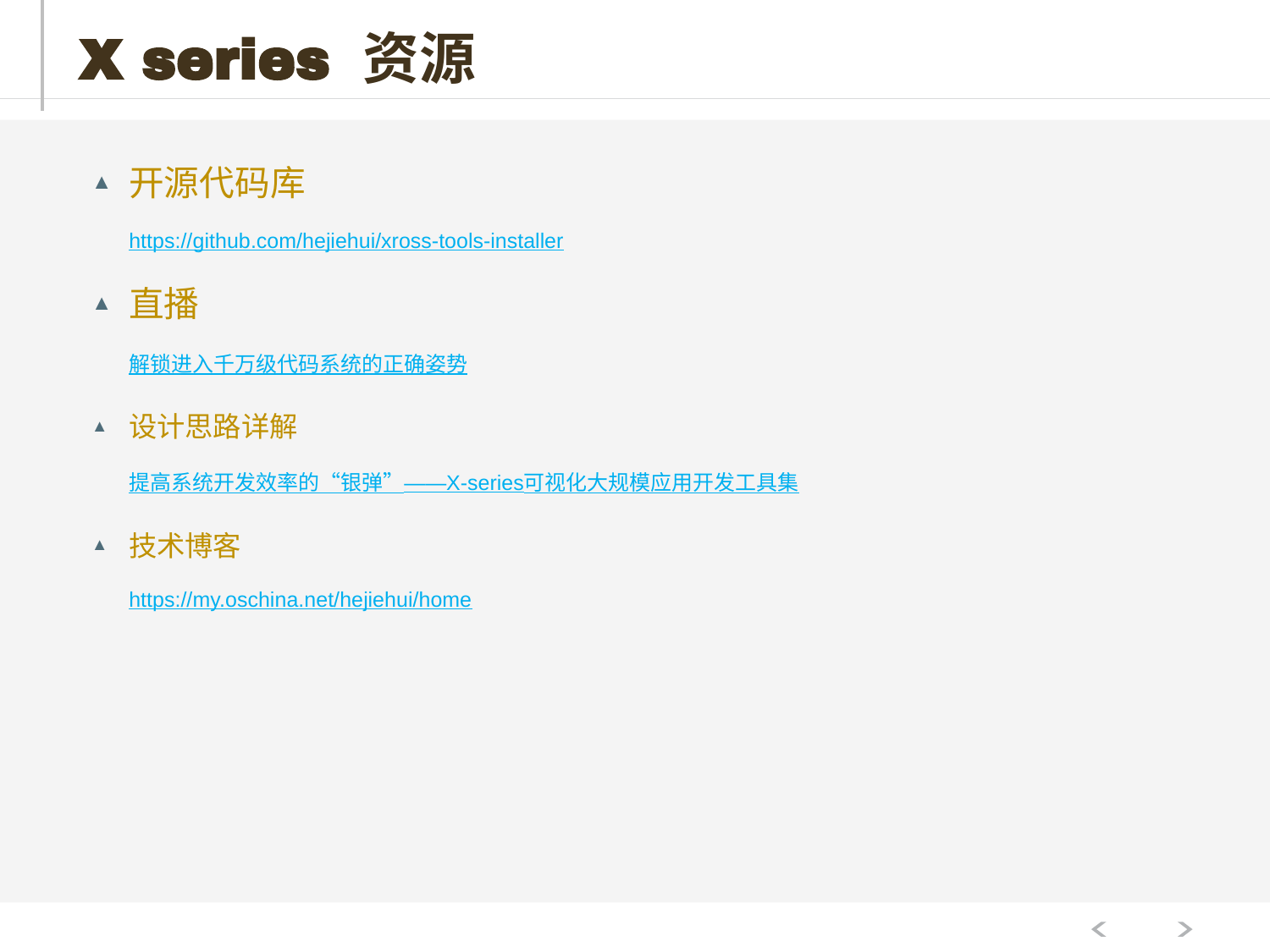

# X series 资源
开源代码库
https://github.com/hejiehui/xross-tools-installer
直播
解锁进入千万级代码系统的正确姿势
设计思路详解
提高系统开发效率的“银弹”——X-series可视化大规模应用开发工具集
技术博客
https://my.oschina.net/hejiehui/home